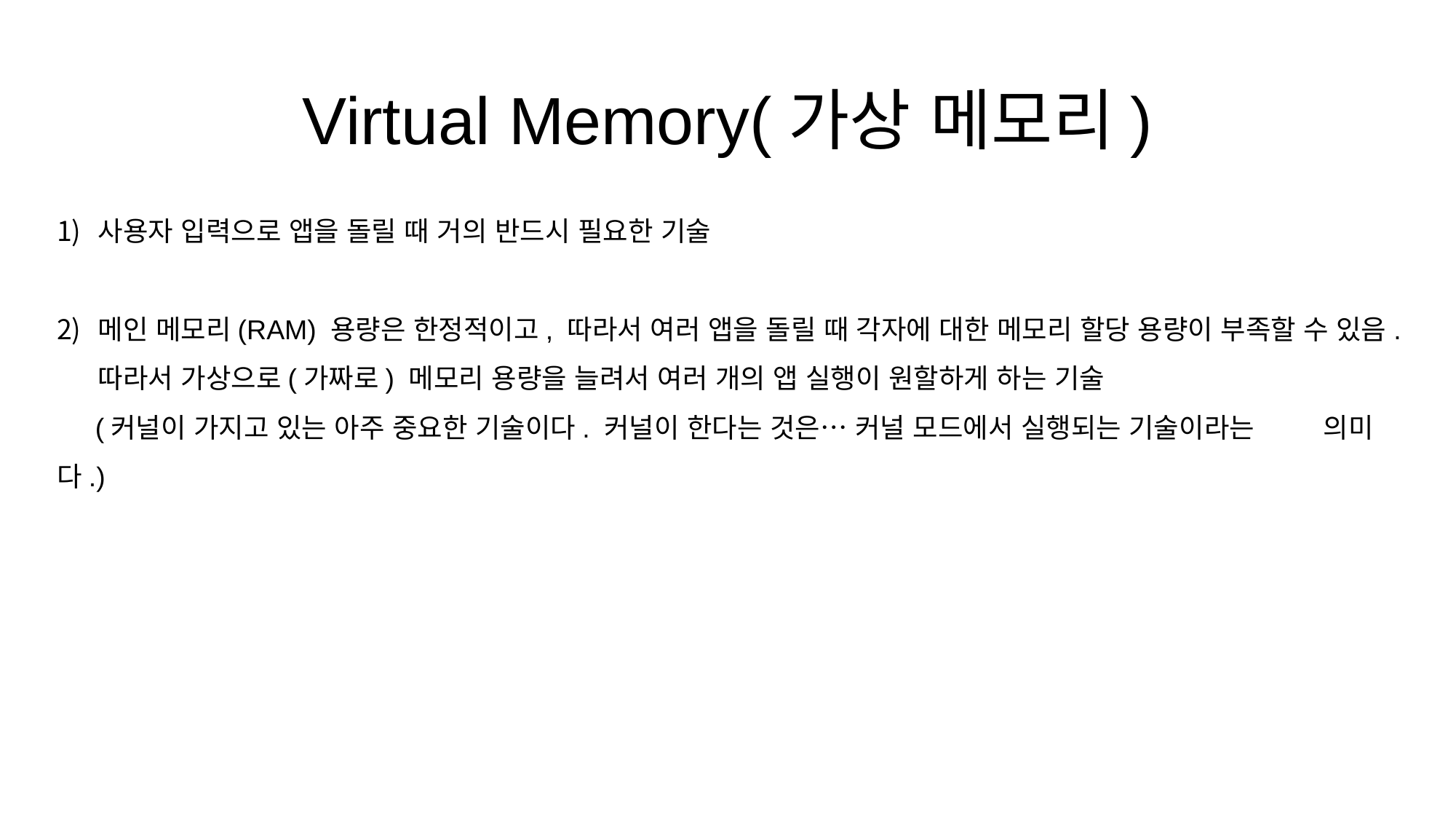

# Virtual Memory(가상 메모리)
사용자 입력으로 앱을 돌릴 때 거의 반드시 필요한 기술

메인 메모리(RAM) 용량은 한정적이고, 따라서 여러 앱을 돌릴 때 각자에 대한 메모리 할당 용량이 부족할 수 있음. 따라서 가상으로(가짜로) 메모리 용량을 늘려서 여러 개의 앱 실행이 원할하게 하는 기술
     (커널이 가지고 있는 아주 중요한 기술이다. 커널이 한다는 것은… 커널 모드에서 실행되는 기술이라는         의미다.)